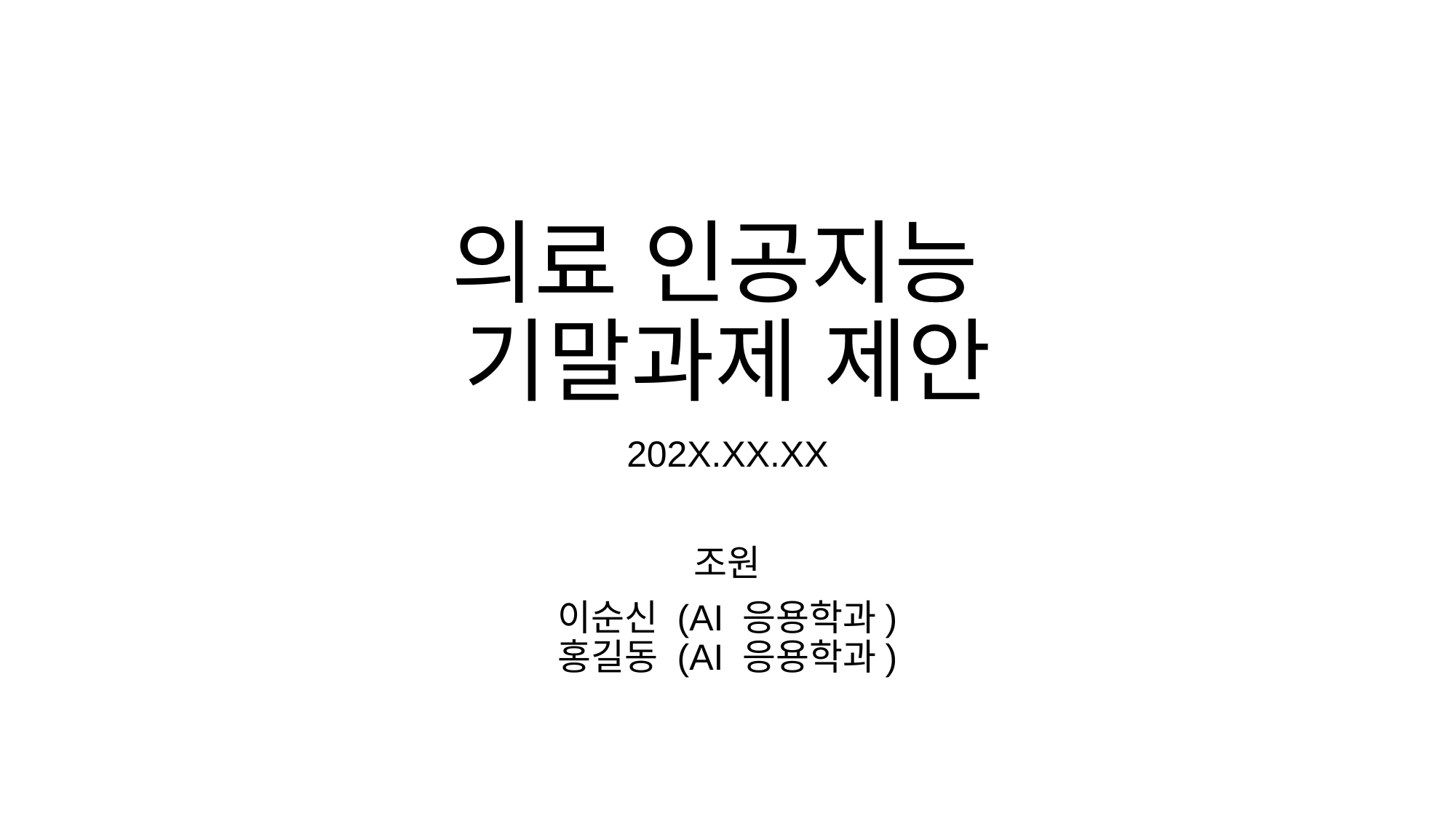

# 의료 인공지능 기말과제 제안
202X.XX.XX

조원
이순신 (AI 응용학과)
홍길동 (AI 응용학과)